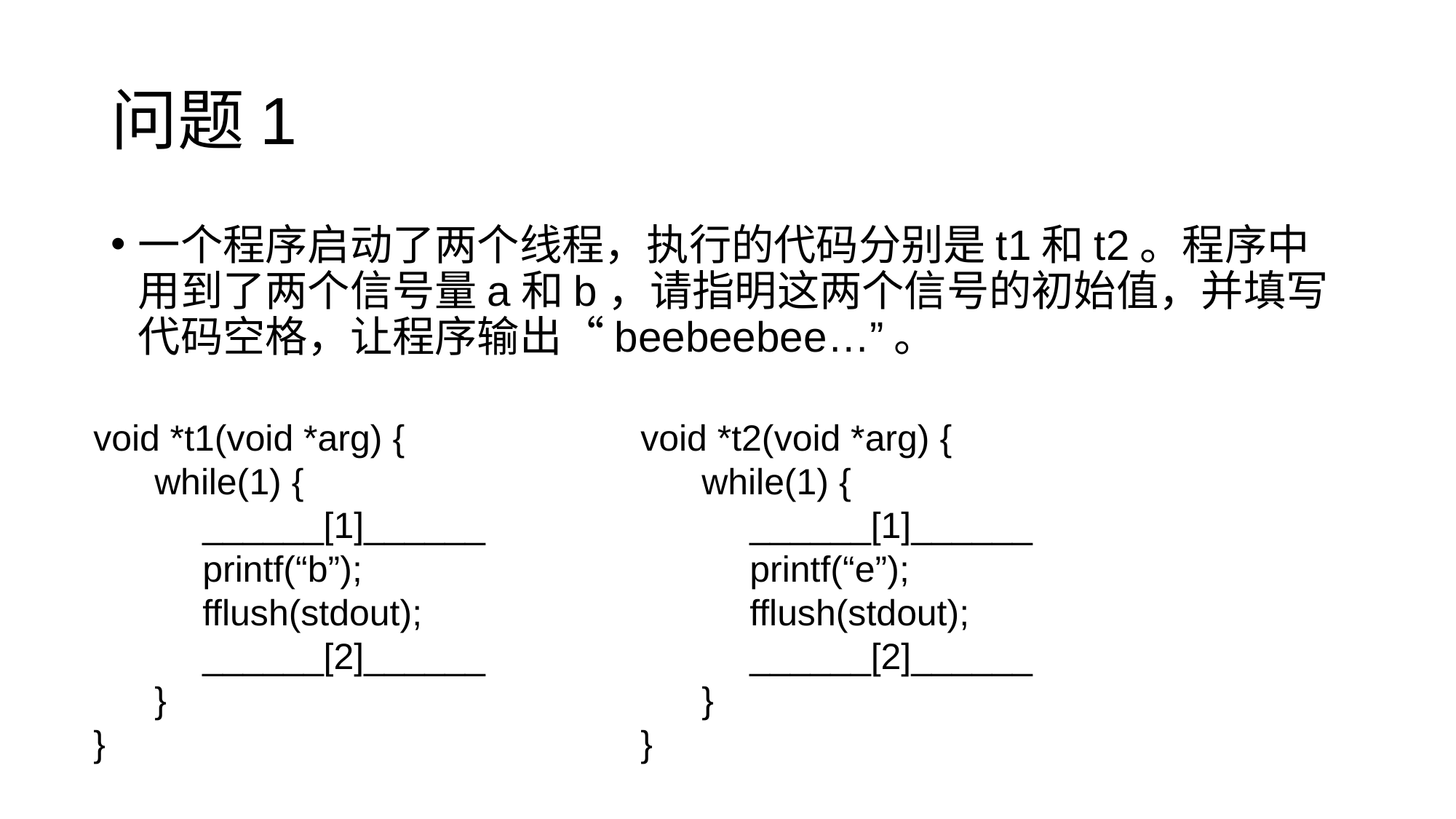

# 问题1
一个程序启动了两个线程，执行的代码分别是t1和t2。程序中用到了两个信号量a和b，请指明这两个信号的初始值，并填写代码空格，让程序输出“beebeebee…”。

void *t1(void *arg) {
      while(1) {
	______[1]______
	printf(“b”);
	fflush(stdout);
	______[2]______
      }
}
void *t2(void *arg) {
      while(1) {
	______[1]______
	printf(“e”);
	fflush(stdout);
	______[2]______
      }
}